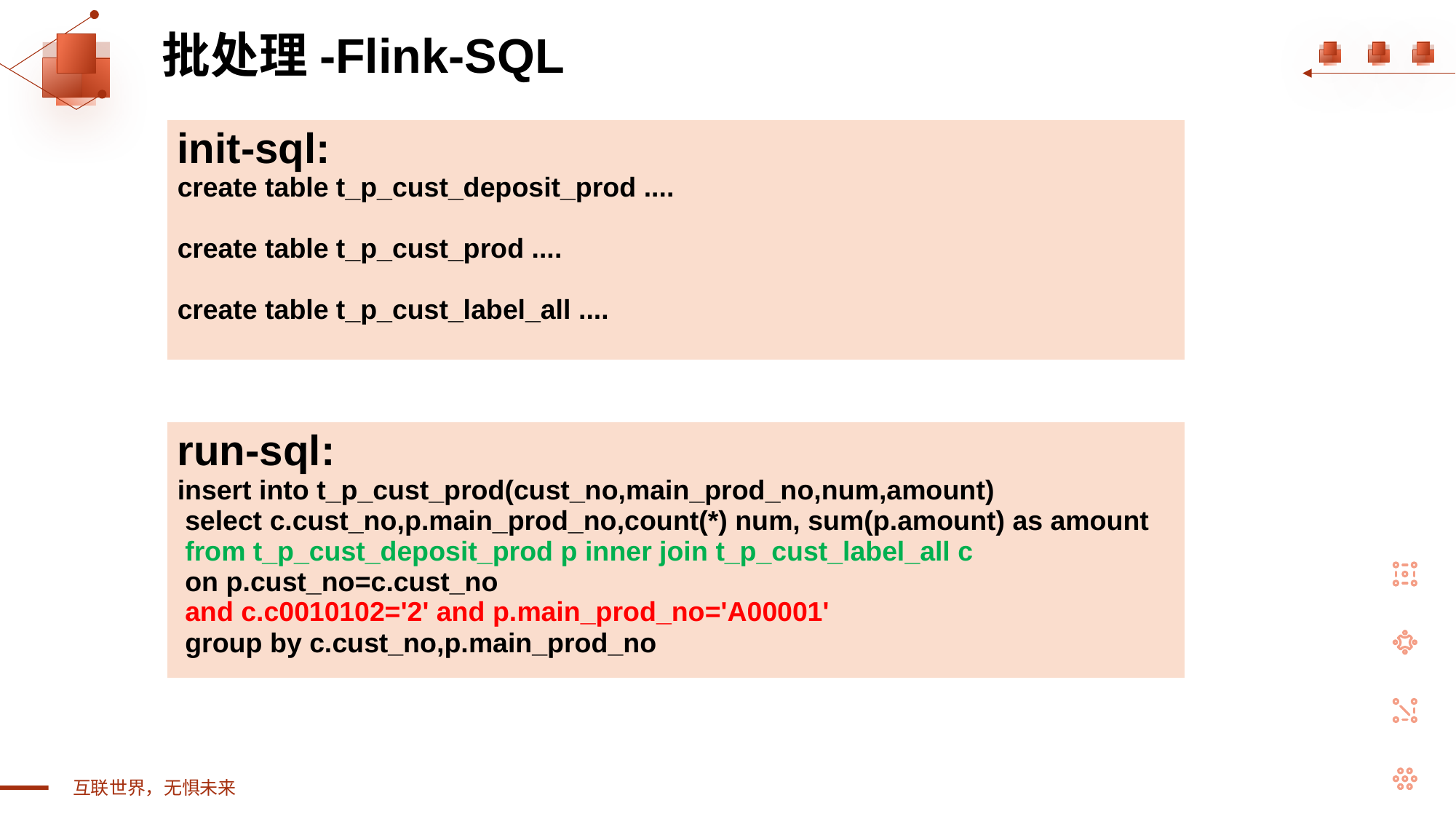

批处理-Flink-SQL

| init-sql: create table t\_p\_cust\_deposit\_prod .... create table t\_p\_cust\_prod .... create table t\_p\_cust\_label\_all .... |
| --- |
| run-sql: insert into t\_p\_cust\_prod(cust\_no,main\_prod\_no,num,amount) select c.cust\_no,p.main\_prod\_no,count(\*) num, sum(p.amount) as amount from t\_p\_cust\_deposit\_prod p inner join t\_p\_cust\_label\_all c on p.cust\_no=c.cust\_no and c.c0010102='2' and p.main\_prod\_no='A00001' group by c.cust\_no,p.main\_prod\_no |
| --- |